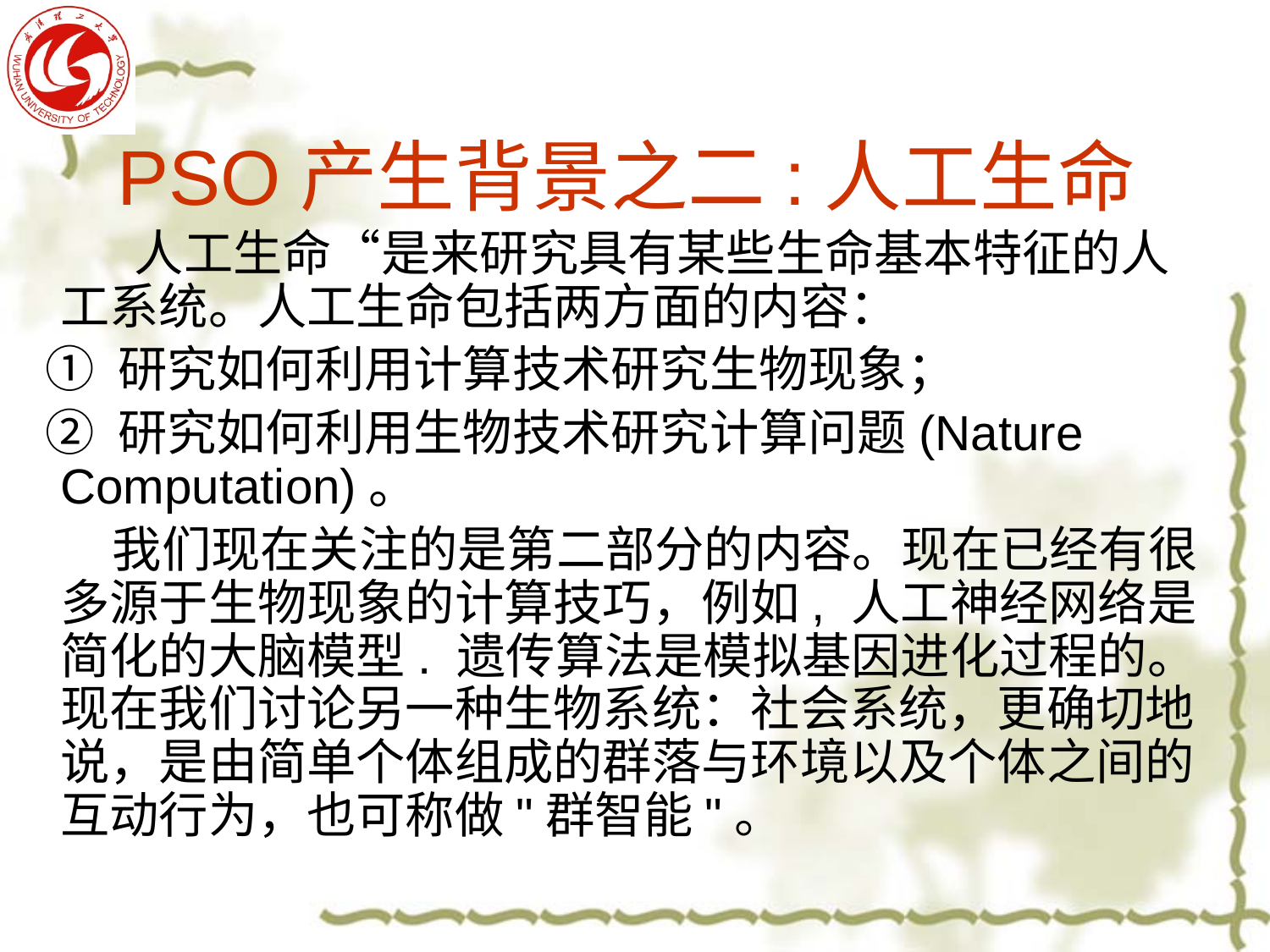

# PSO产生背景之二:人工生命
          人工生命“是来研究具有某些生命基本特征的人工系统。人工生命包括两方面的内容：
   ① 研究如何利用计算技术研究生物现象；
   ② 研究如何利用生物技术研究计算问题(Nature Computation)。
        我们现在关注的是第二部分的内容。现在已经有很多源于生物现象的计算技巧，例如, 人工神经网络是简化的大脑模型. 遗传算法是模拟基因进化过程的。现在我们讨论另一种生物系统：社会系统，更确切地说，是由简单个体组成的群落与环境以及个体之间的互动行为，也可称做"群智能"。